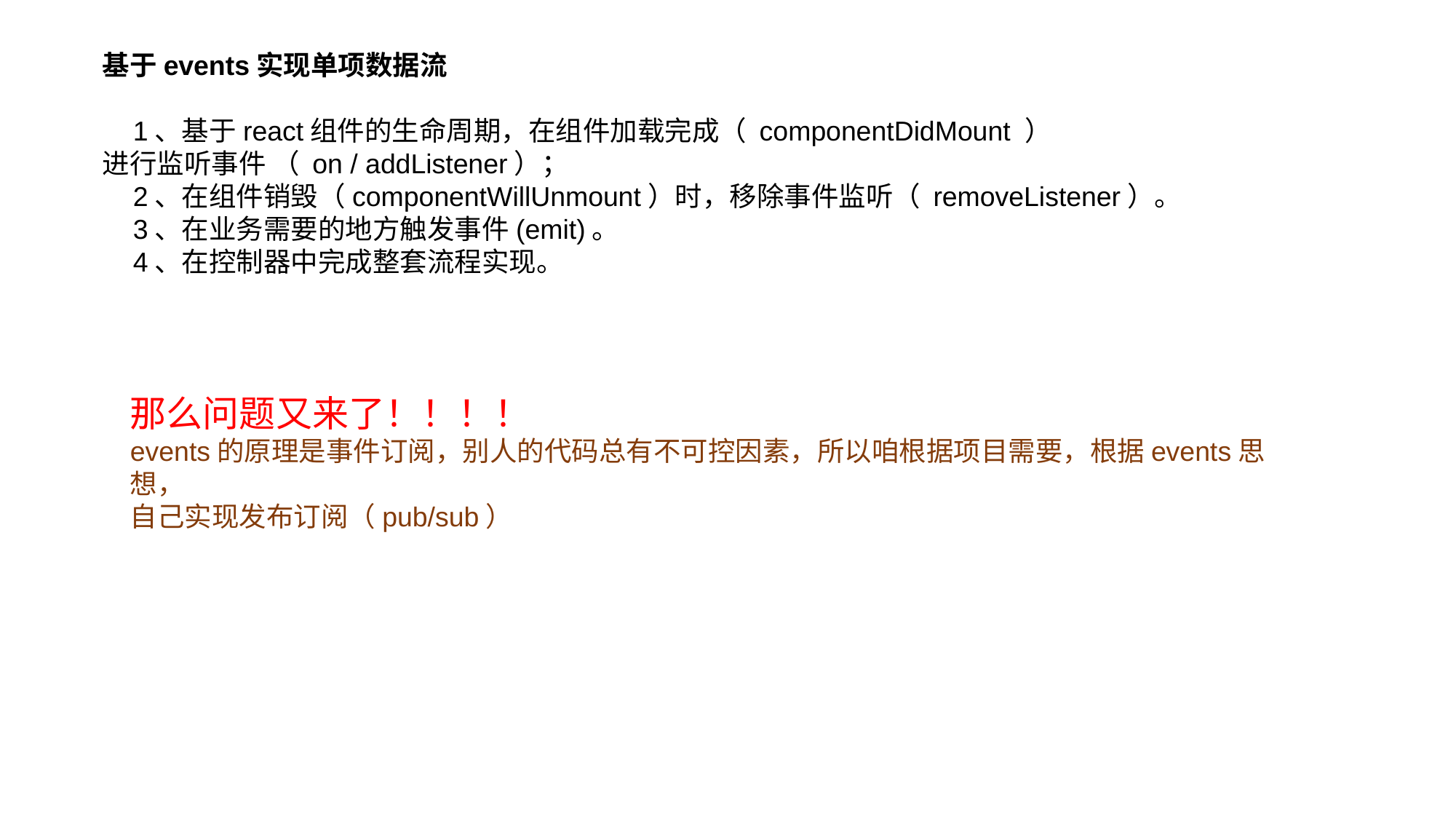

基于events实现单项数据流

    1、基于react组件的生命周期，在组件加载完成（ componentDidMount ）
进行监听事件 （ on / addListener）；
    2、在组件销毁（componentWillUnmount）时，移除事件监听（ removeListener）。
    3、在业务需要的地方触发事件(emit)。
    4、在控制器中完成整套流程实现。
那么问题又来了！！！！
events的原理是事件订阅，别人的代码总有不可控因素，所以咱根据项目需要，根据events思想，
自己实现发布订阅（pub/sub）